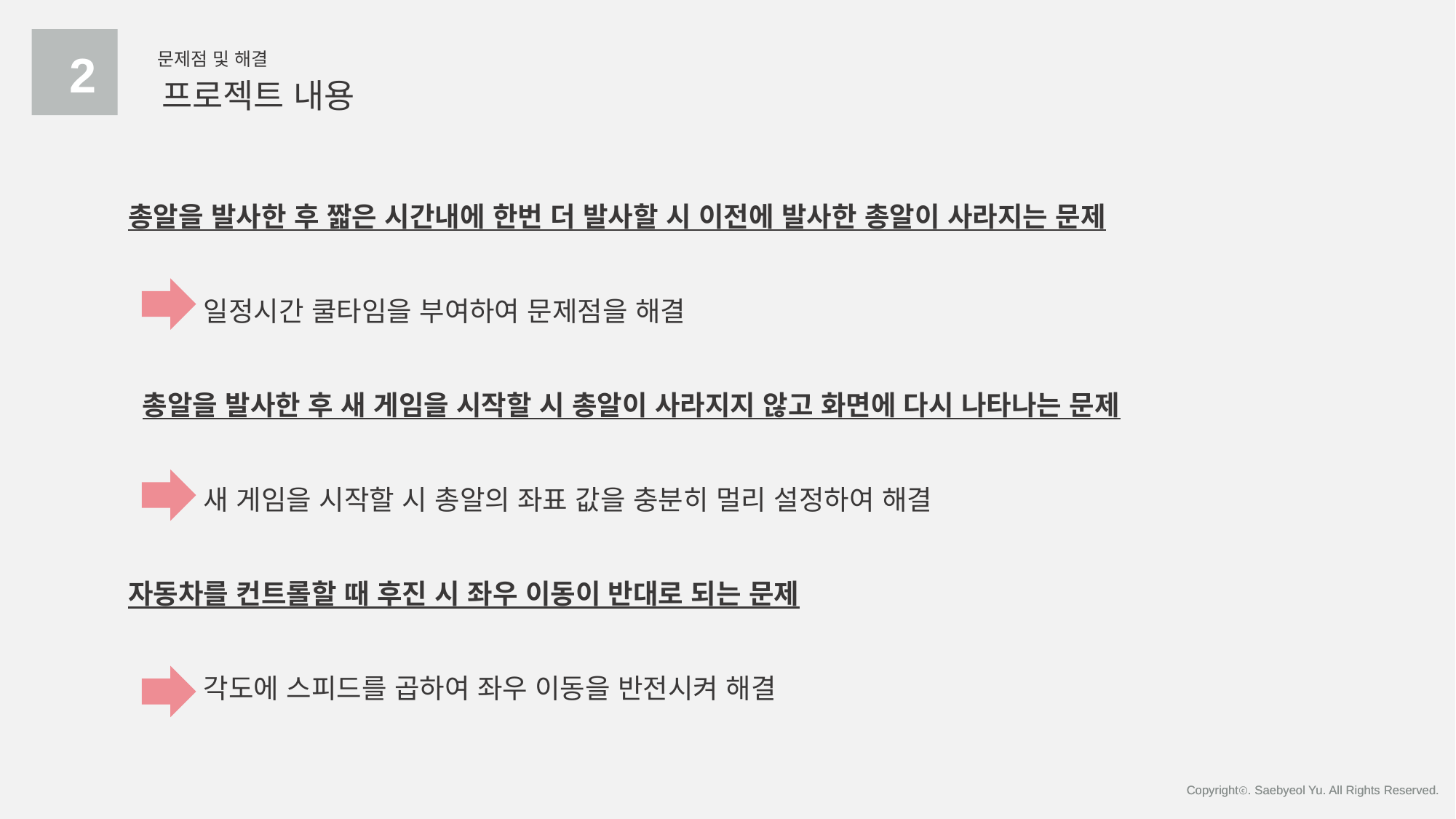

2
문제점 및 해결
프로젝트 내용
총알을 발사한 후 짧은 시간내에 한번 더 발사할 시 이전에 발사한 총알이 사라지는 문제

         일정시간 쿨타임을 부여하여 문제점을 해결

 총알을 발사한 후 새 게임을 시작할 시 총알이 사라지지 않고 화면에 다시 나타나는 문제

         새 게임을 시작할 시 총알의 좌표 값을 충분히 멀리 설정하여 해결

자동차를 컨트롤할 때 후진 시 좌우 이동이 반대로 되는 문제

         각도에 스피드를 곱하여 좌우 이동을 반전시켜 해결

Copyrightⓒ. Saebyeol Yu. All Rights Reserved.